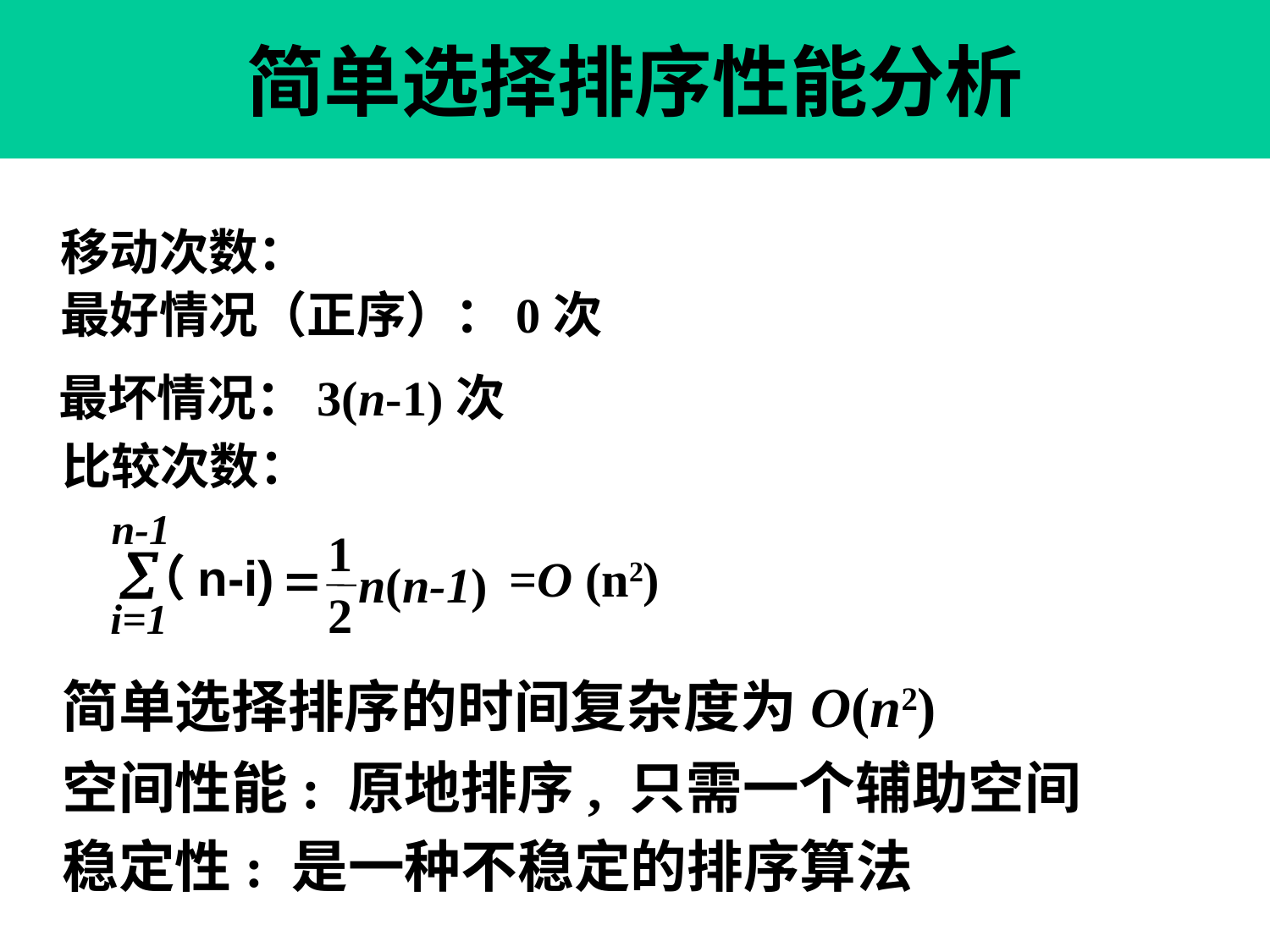

第 62 页
# 简单选择排序性能分析
移动次数：
最好情况（正序）：0次
最坏情况：3(n-1)次
比较次数：
n-1
∑
（n-i)
i=1
1
=
n(n-1)
2

=O (n2)
简单选择排序的时间复杂度为O(n2)
空间性能: 原地排序, 只需一个辅助空间
稳定性: 是一种不稳定的排序算法